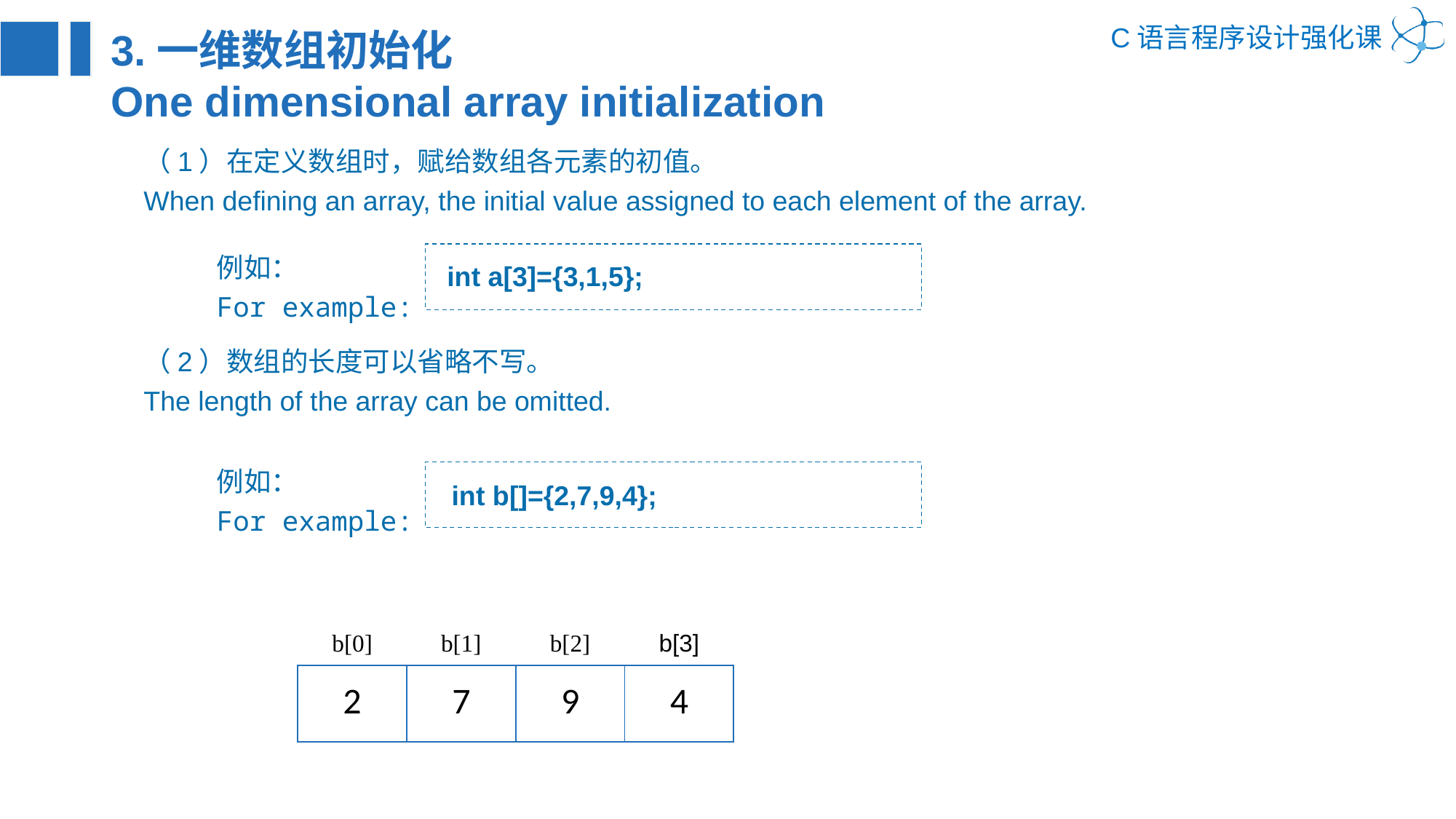

3.一维数组初始化
One dimensional array initialization

（1）在定义数组时，赋给数组各元素的初值。
When defining an array, the initial value assigned to each element of the array.
例如：
For example:

int a[3]={3,1,5};
（2）数组的长度可以省略不写。
The length of the array can be omitted.
例如：
For example:

int b[]={2,7,9,4};
| b[0] | b[1] | b[2] | b[3] |
| --- | --- | --- | --- |
| 2 | 7 | 9 | 4 |